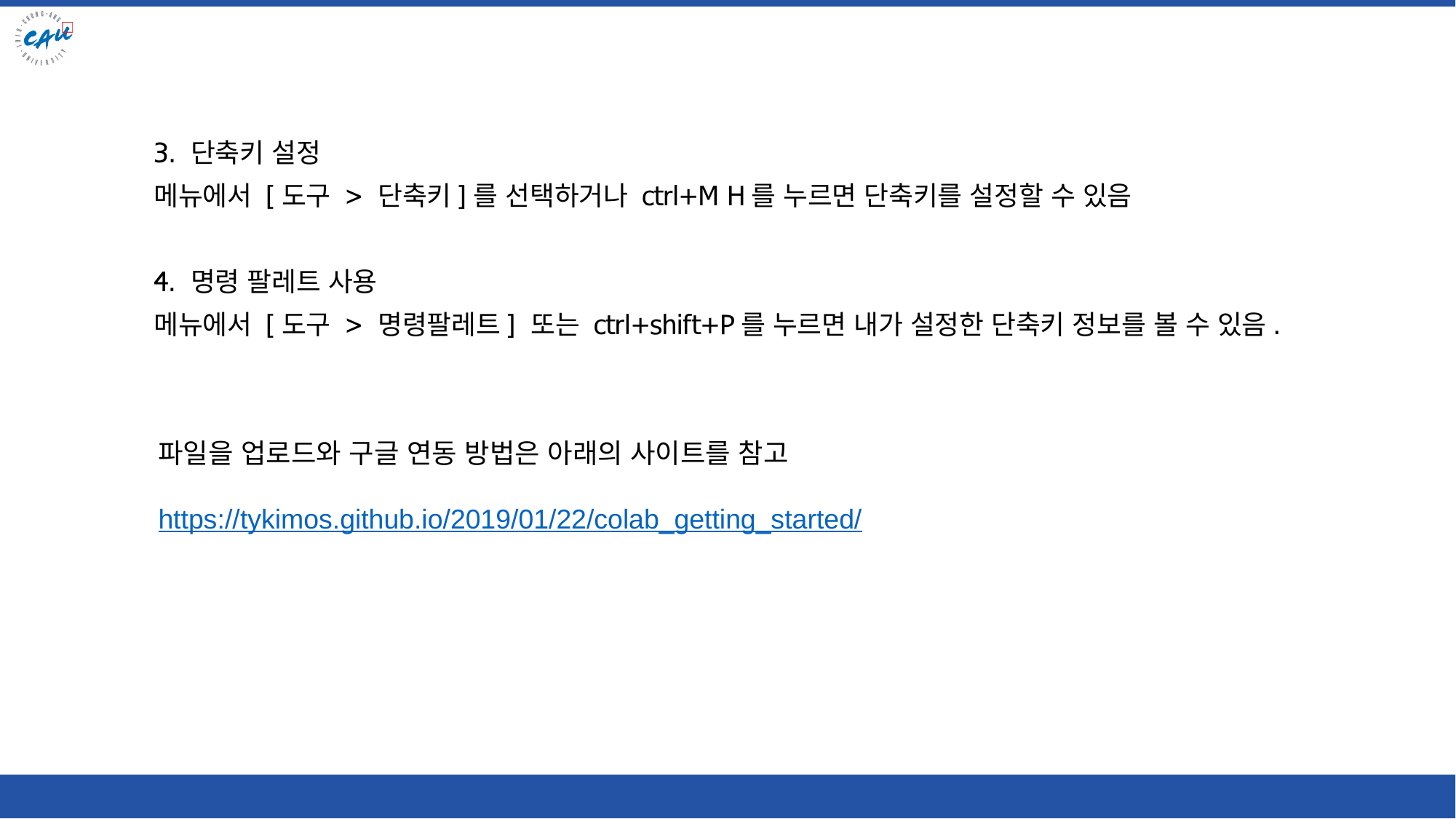

3. 단축키 설정
메뉴에서 [도구 > 단축키]를 선택하거나 ctrl+M H를 누르면 단축키를 설정할 수 있음

4. 명령 팔레트 사용
메뉴에서 [도구 > 명령팔레트] 또는 ctrl+shift+P를 누르면 내가 설정한 단축키 정보를 볼 수 있음.

파일을 업로드와 구글 연동 방법은 아래의 사이트를 참고

https://tykimos.github.io/2019/01/22/colab_getting_started/